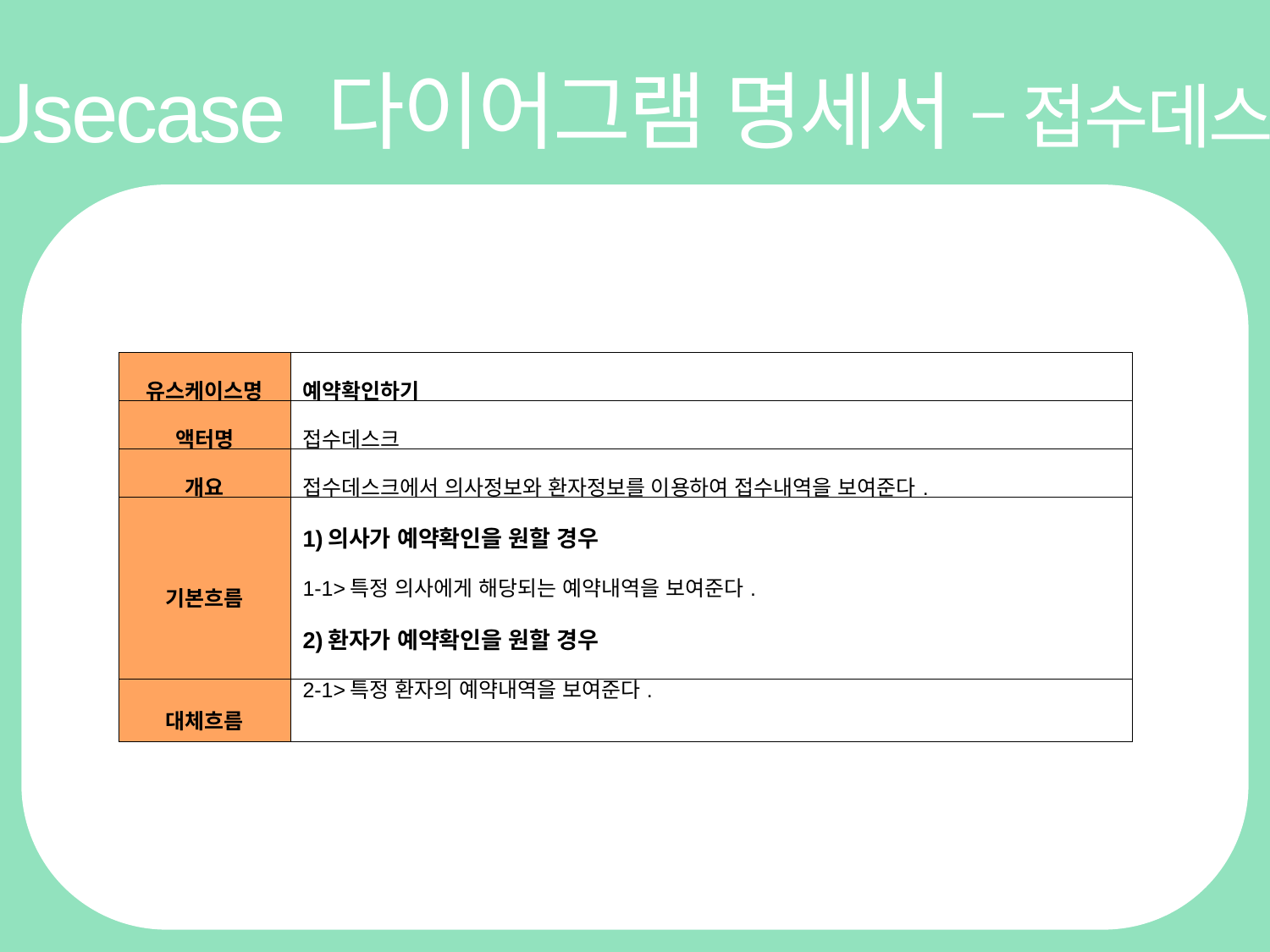

Usecase 다이어그램 명세서 – 접수데스크
| 유스케이스명 | 예약확인하기 |
| --- | --- |
| 액터명 | 접수데스크 |
| 개요 | 접수데스크에서 의사정보와 환자정보를 이용하여 접수내역을 보여준다. |
| 기본흐름 | 1)의사가 예약확인을 원할 경우 1-1>특정 의사에게 해당되는 예약내역을 보여준다. 2)환자가 예약확인을 원할 경우 2-1>특정 환자의 예약내역을 보여준다. |
| 대체흐름 |  |